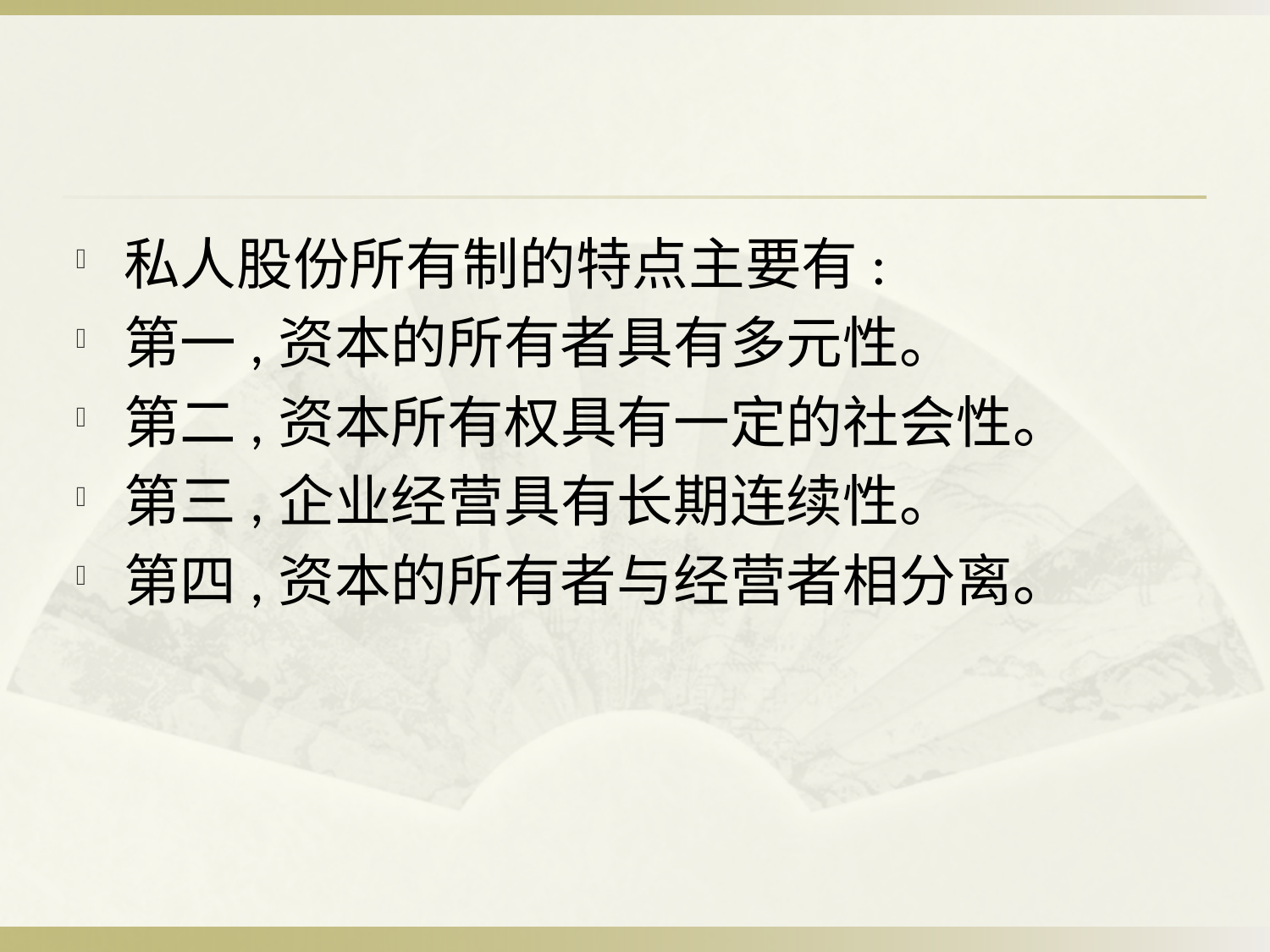

#
私人股份所有制的特点主要有:
第一,资本的所有者具有多元性。
第二,资本所有权具有一定的社会性。
第三,企业经营具有长期连续性。
第四,资本的所有者与经营者相分离。